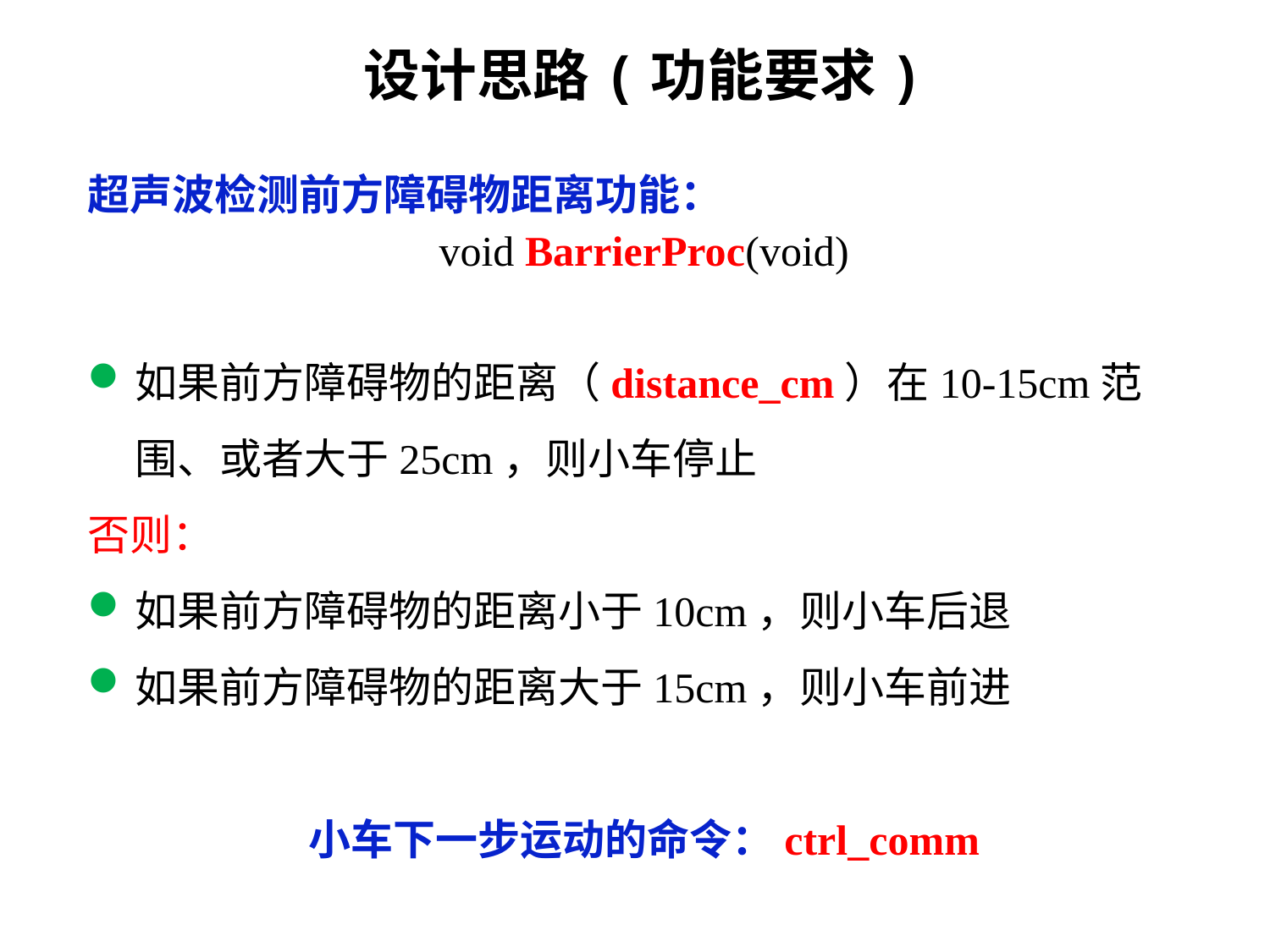

设计思路(功能要求)

超声波检测前方障碍物距离功能：
void BarrierProc(void)

如果前方障碍物的距离（distance_cm）在10-15cm范围、或者大于25cm，则小车停止
否则：
如果前方障碍物的距离小于10cm，则小车后退
如果前方障碍物的距离大于15cm，则小车前进

小车下一步运动的命令：ctrl_comm